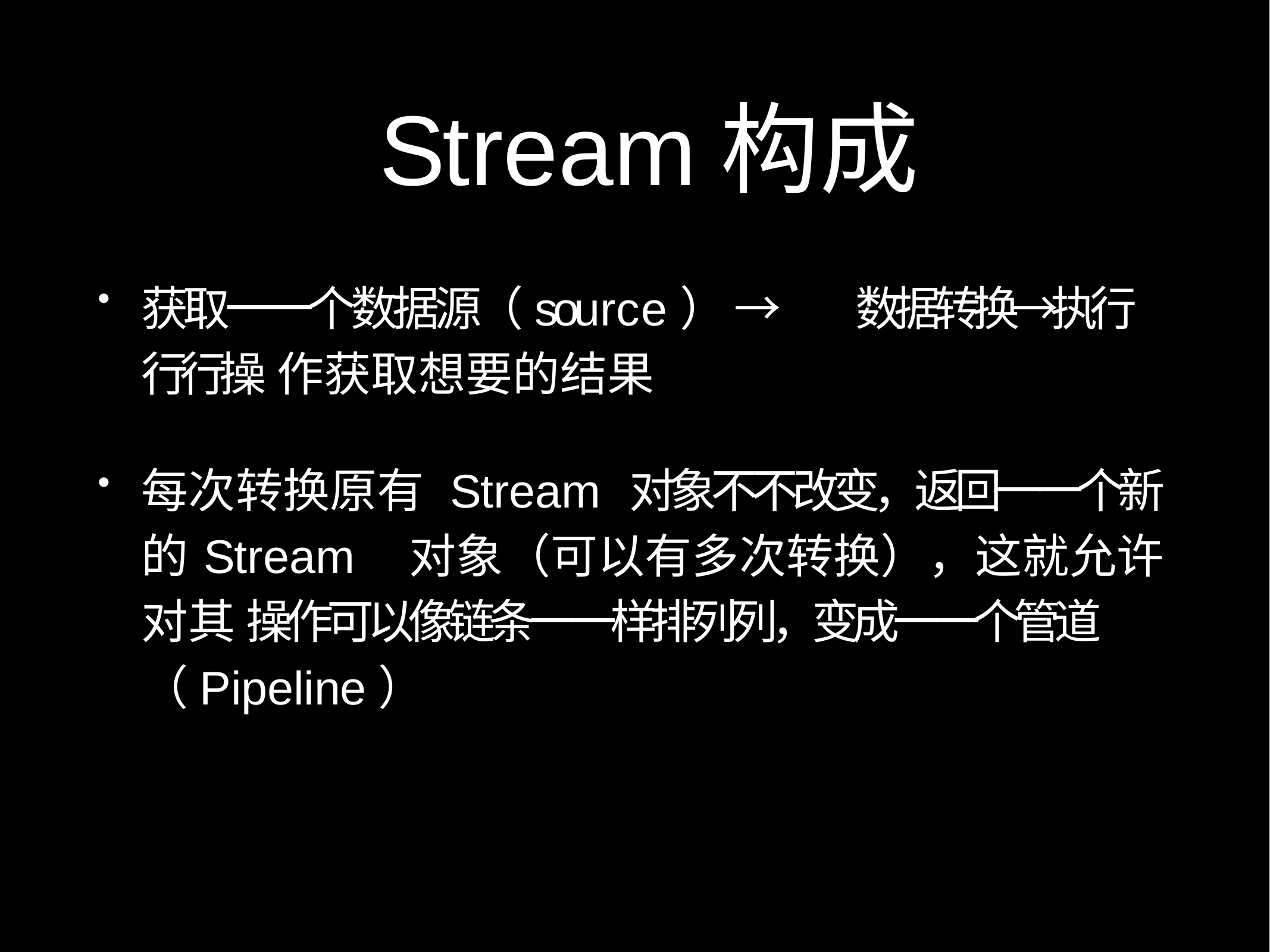

# Stream构成
每次转换原有 Stream 对象不不改变，返回⼀一个新的 Stream	对象（可以有多次转换），这就允许对其 操作可以像链条⼀一样排列列，变成⼀一个管道
（Pipeline）
获取⼀一个数据源（source）→	数据转换→执⾏行行操 作获取想要的结果
•
•